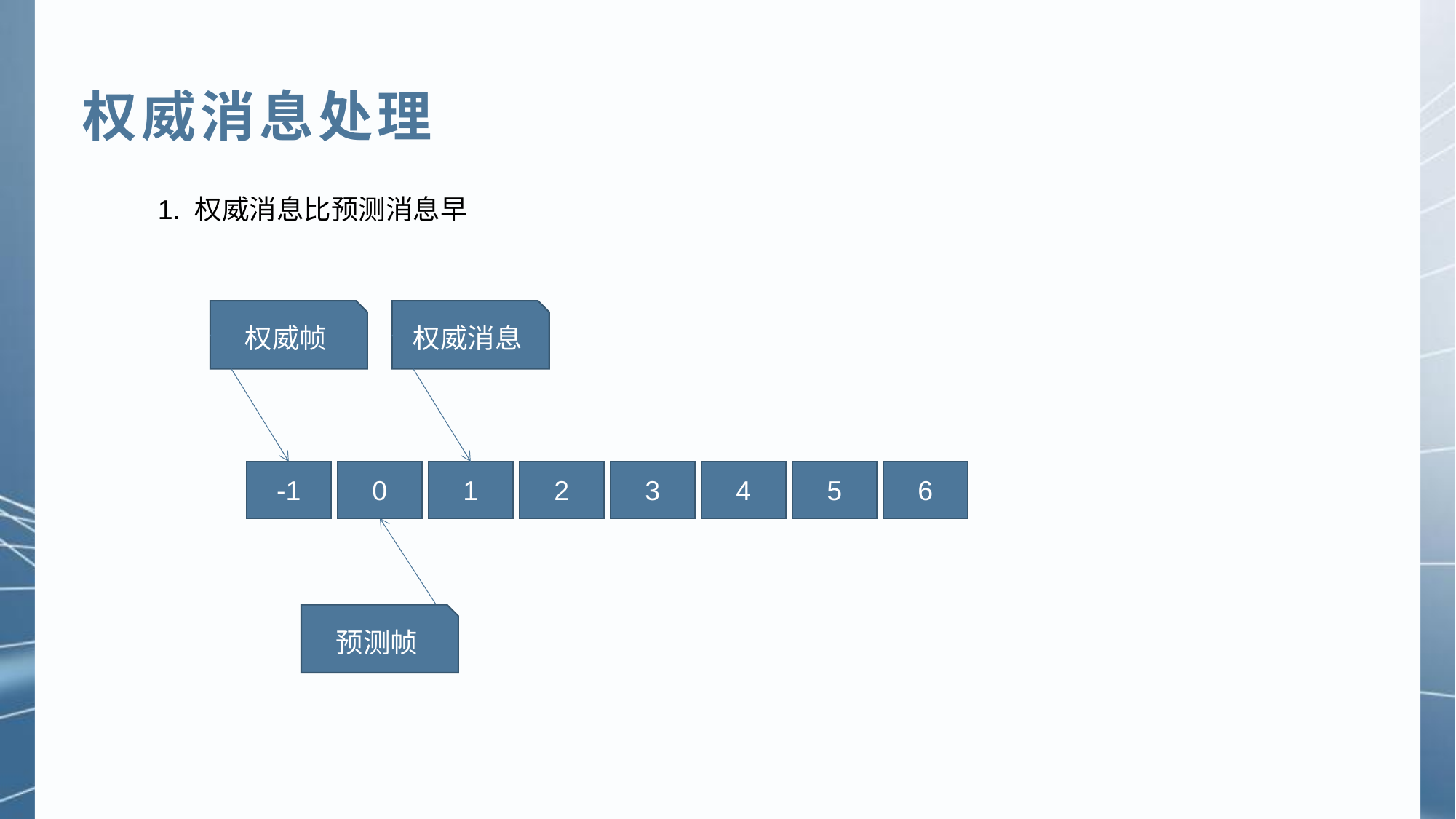

权威消息处理
1. 权威消息比预测消息早

权威帧
权威消息
-1
0
1
2
3
4
5
6
预测帧